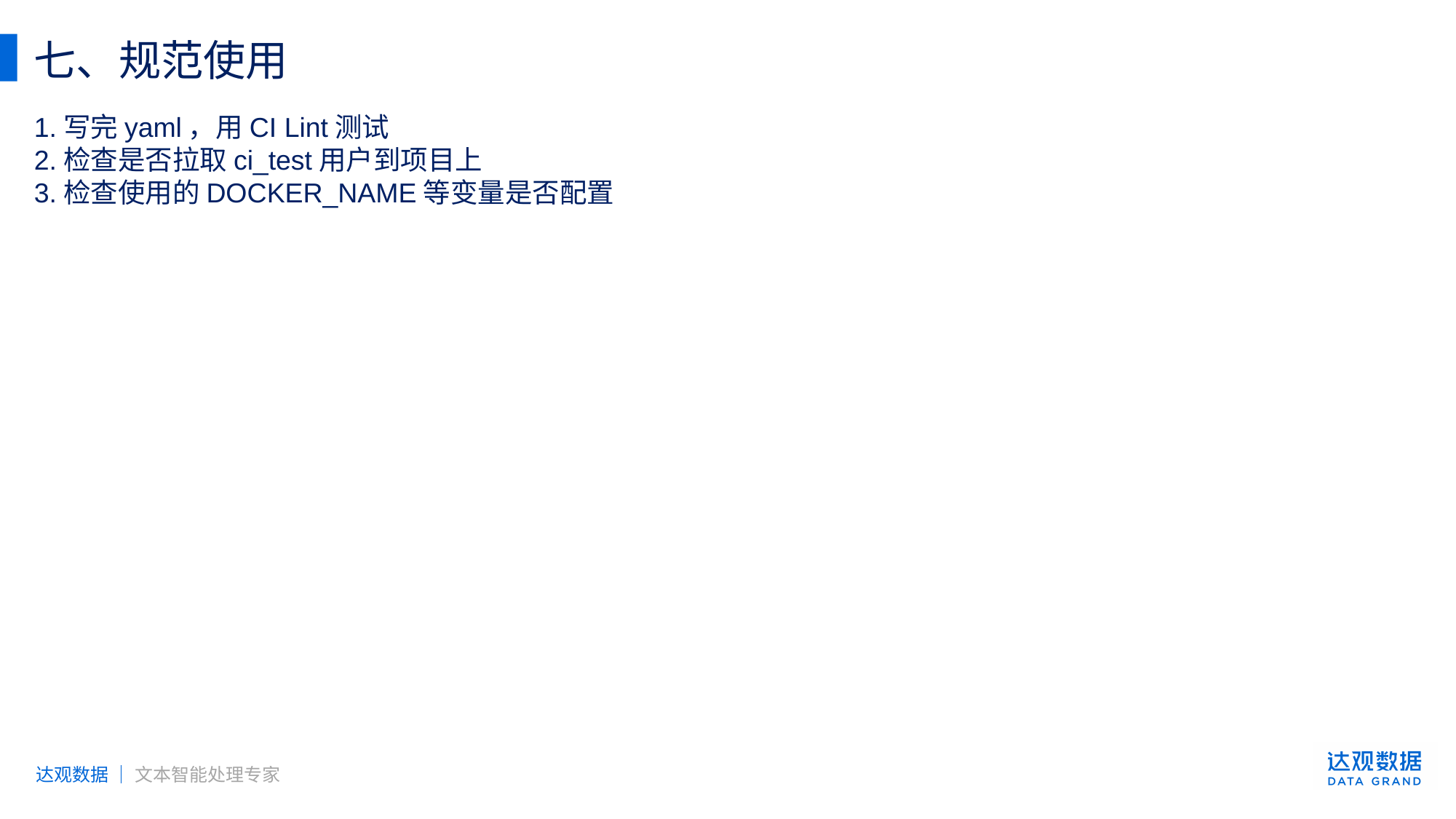

七、规范使用
1.写完yaml，用CI Lint测试
2.检查是否拉取ci_test用户到项目上
3.检查使用的DOCKER_NAME等变量是否配置